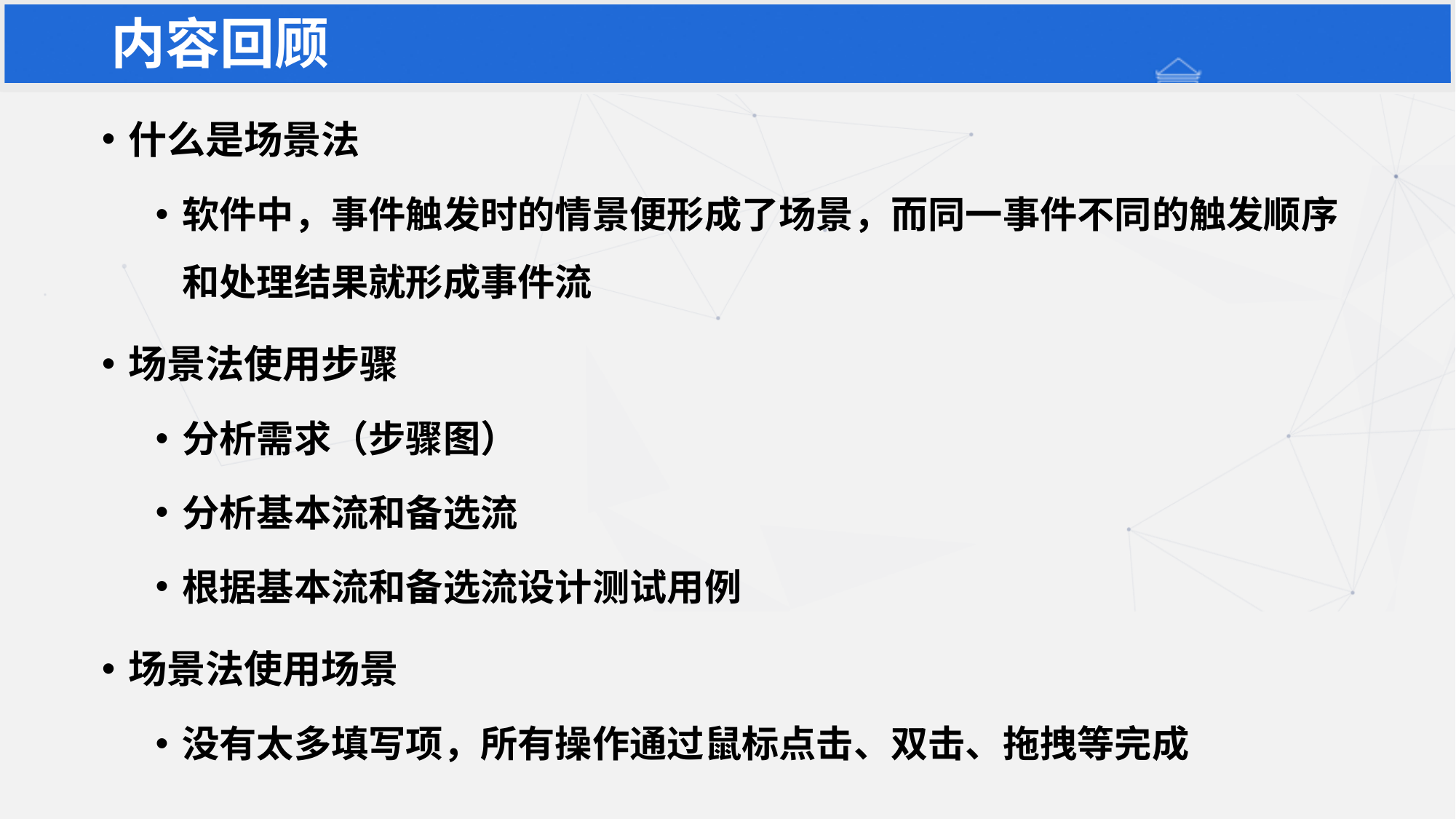

# 内容回顾
什么是场景法
软件中，事件触发时的情景便形成了场景，而同一事件不同的触发顺序和处理结果就形成事件流
场景法使用步骤
分析需求（步骤图）
分析基本流和备选流
根据基本流和备选流设计测试用例
场景法使用场景
没有太多填写项，所有操作通过鼠标点击、双击、拖拽等完成